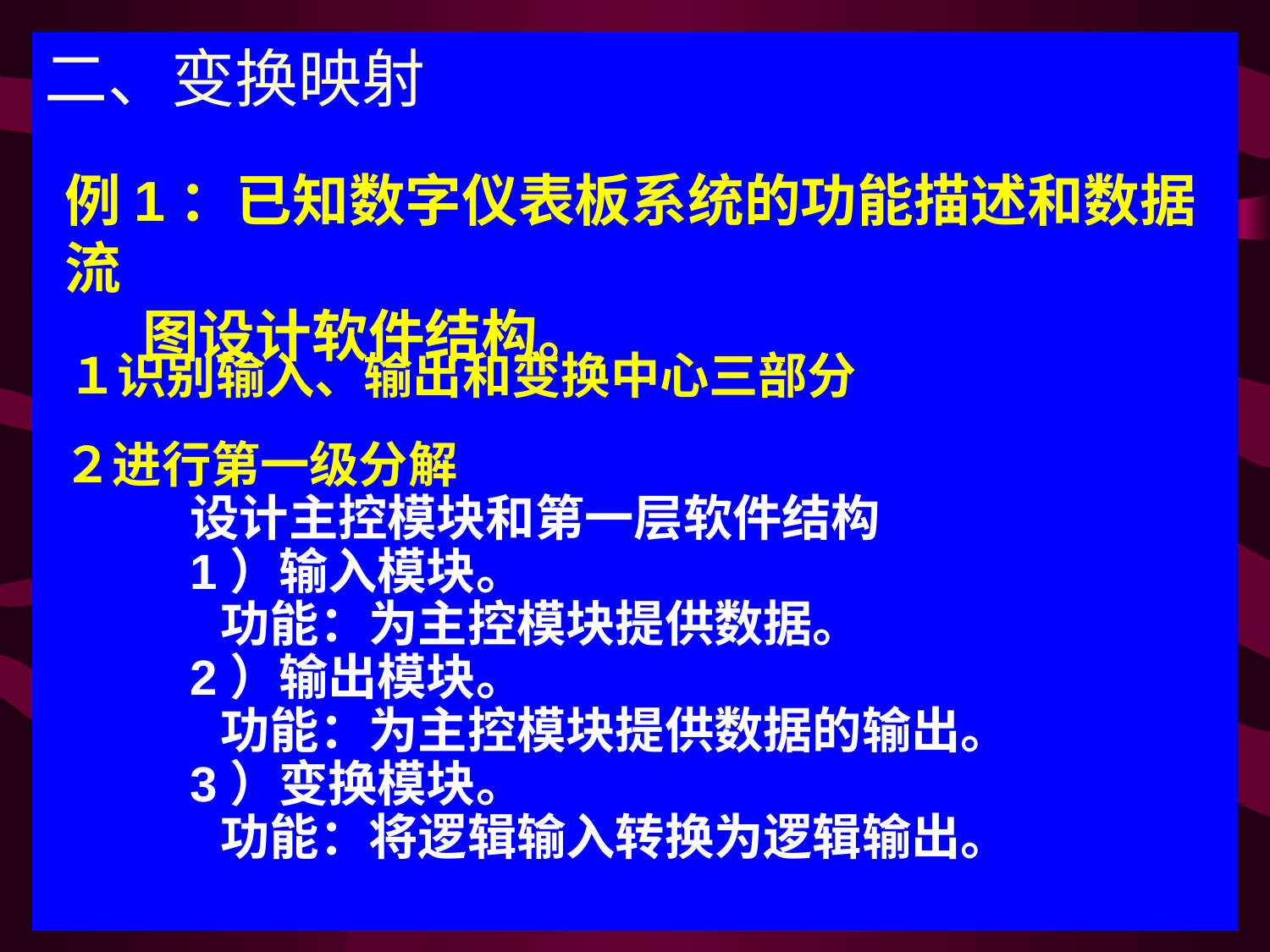

二、变换映射

例1：已知数字仪表板系统的功能描述和数据流
     图设计软件结构。

１识别输入、输出和变换中心三部分
２进行第一级分解
	设计主控模块和第一层软件结构
	1）输入模块。
             功能：为主控模块提供数据。
	2）输出模块。
             功能：为主控模块提供数据的输出。
	3）变换模块。
             功能：将逻辑输入转换为逻辑输出。

99